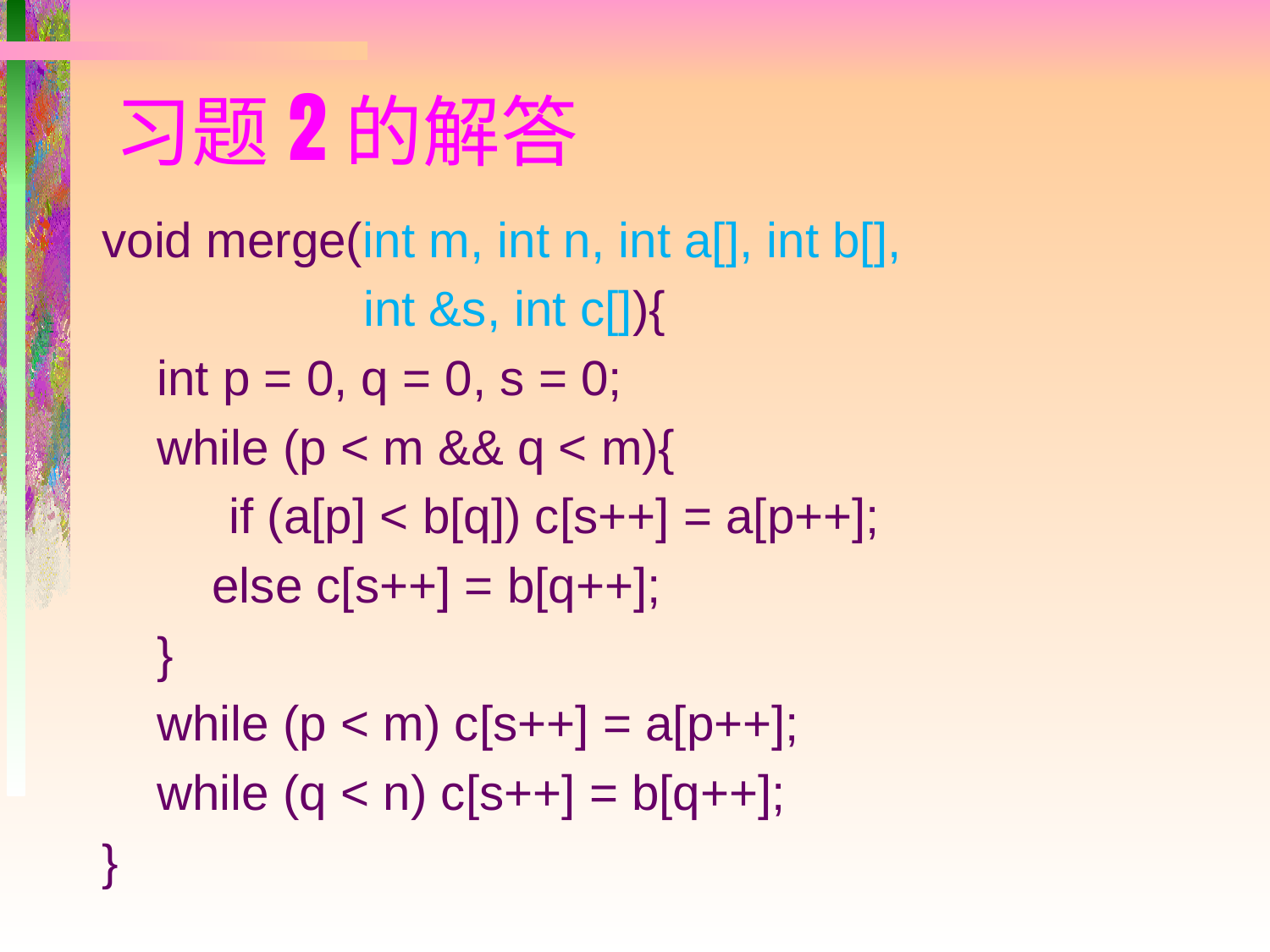

# 习题2的解答
void merge(int m, int n, int a[], int b[],
                   int &s, int c[]){
    int p = 0, q = 0, s = 0;
    while (p < m && q < m){
	if (a[p] < b[q]) c[s++] = a[p++];
        else c[s++] = b[q++];
    }
    while (p < m) c[s++] = a[p++];
    while (q < n) c[s++] = b[q++];
}